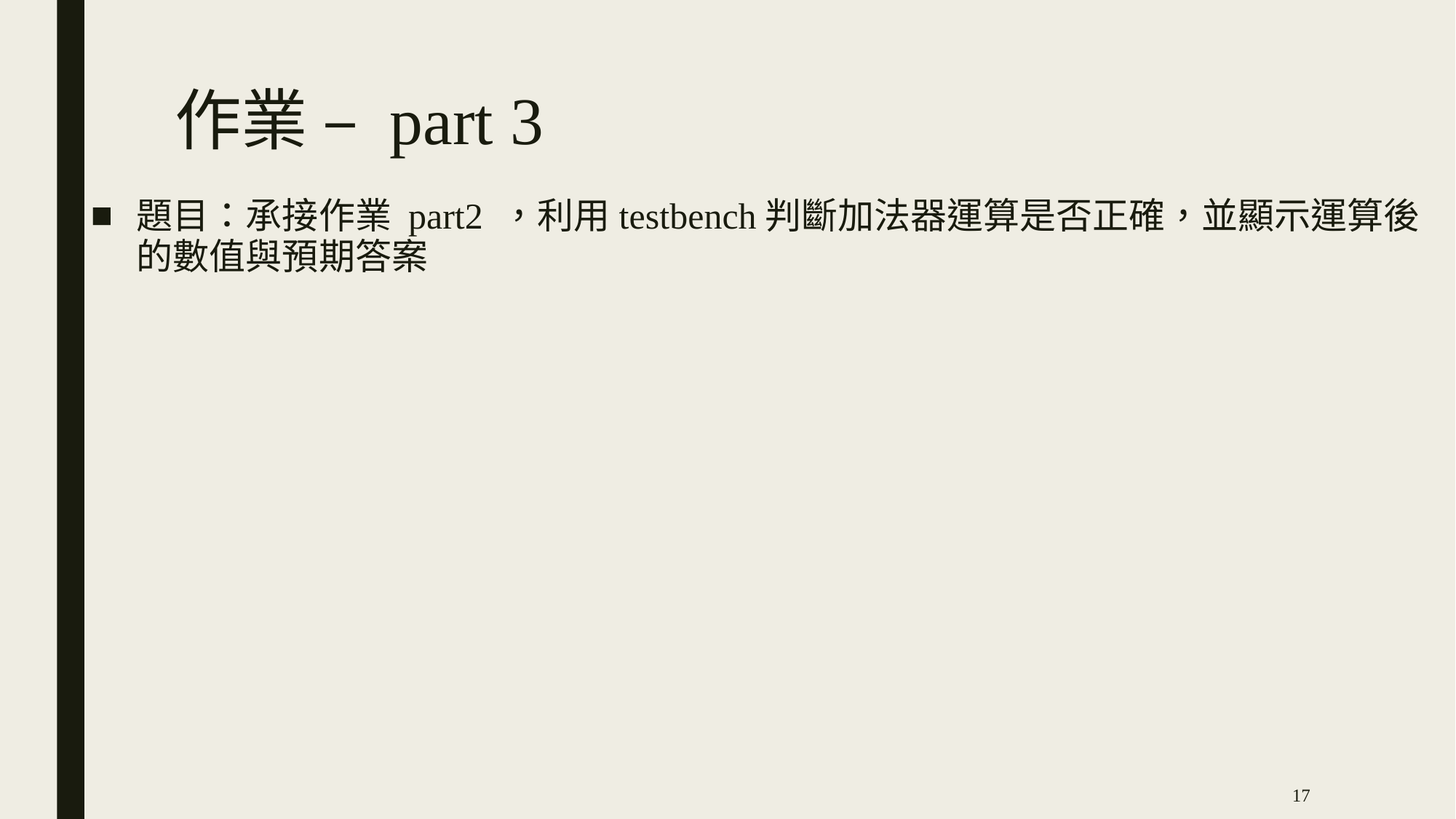

# 作業 – part 3
題目：承接作業 part2 ，利用testbench判斷加法器運算是否正確，並顯示運算後的數值與預期答案
17